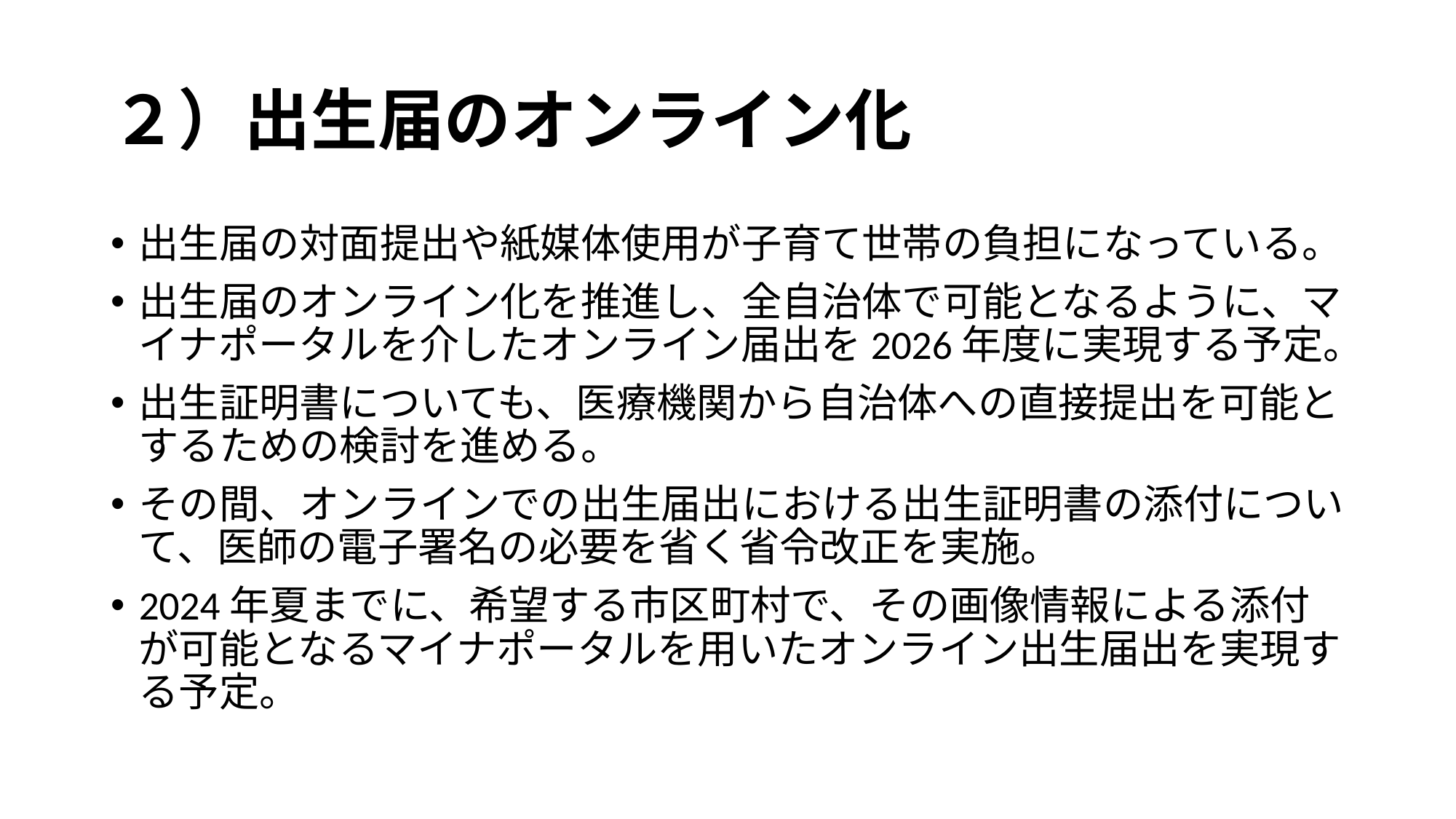

# ２）出生届のオンライン化
出生届の対面提出や紙媒体使用が子育て世帯の負担になっている。
出生届のオンライン化を推進し、全自治体で可能となるように、マイナポータルを介したオンライン届出を2026年度に実現する予定。
出生証明書についても、医療機関から自治体への直接提出を可能とするための検討を進める。
その間、オンラインでの出生届出における出生証明書の添付について、医師の電子署名の必要を省く省令改正を実施。
2024年夏までに、希望する市区町村で、その画像情報による添付が可能となるマイナポータルを用いたオンライン出生届出を実現する予定。